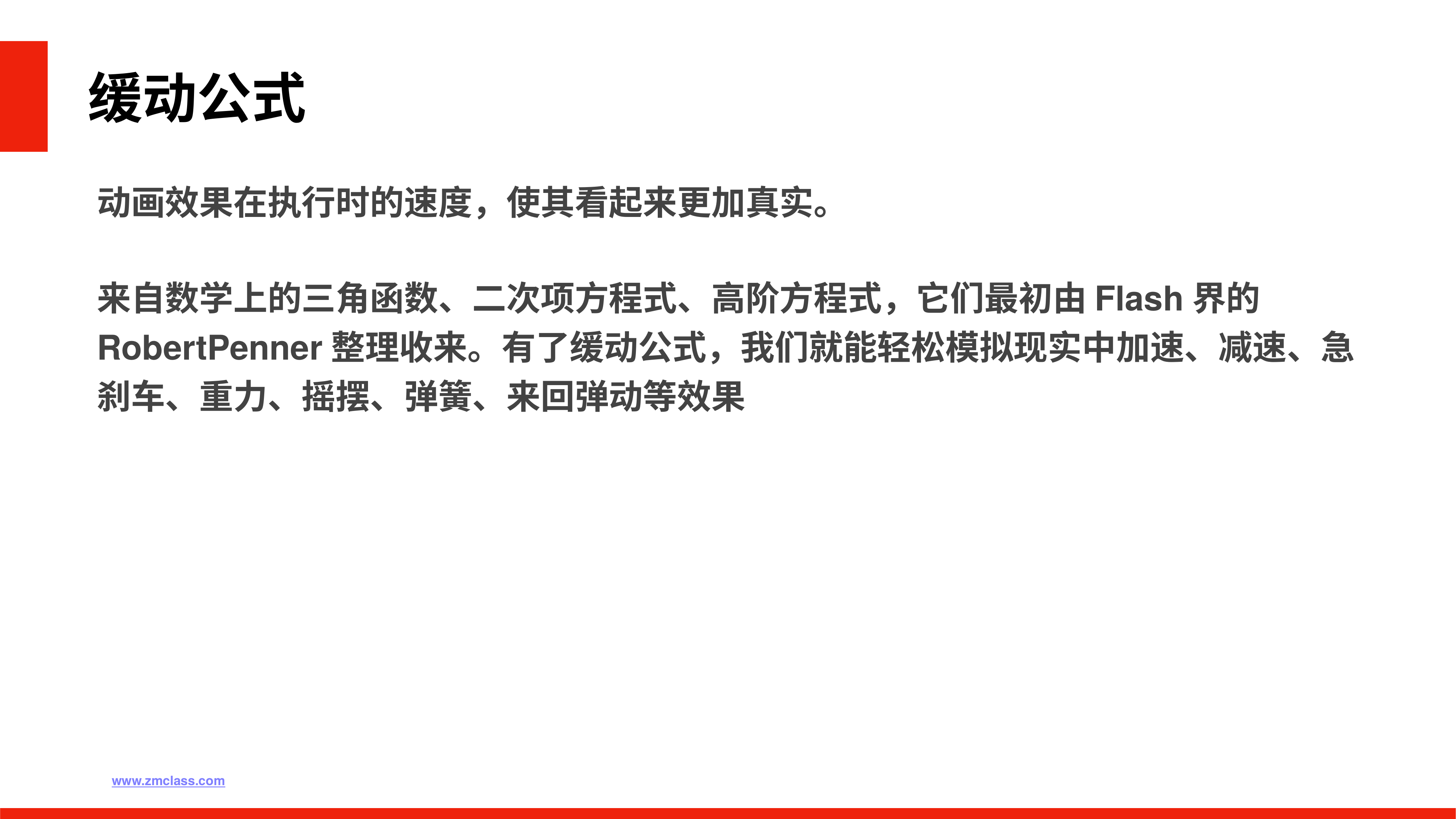

缓动公式
动画效果在执行时的速度，使其看起来更加真实。
来自数学上的三角函数、二次项方程式、高阶方程式，它们最初由Flash界的RobertPenner整理收来。有了缓动公式，我们就能轻松模拟现实中加速、减速、急刹车、重力、摇摆、弹簧、来回弹动等效果
追梦课堂   临汾首家专业的web前端培训机构                                                          www.zmclass.com
6